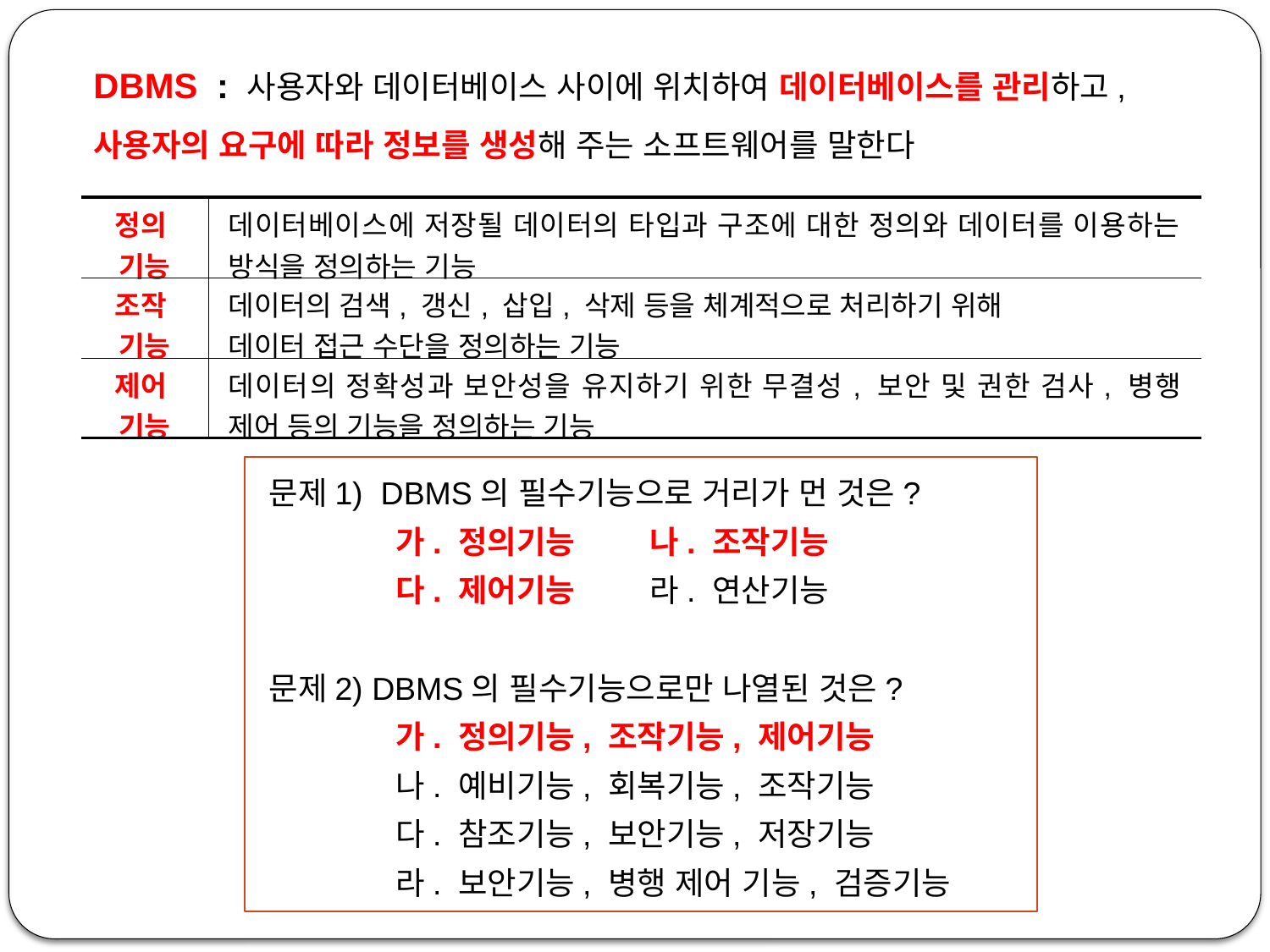

DBMS  : 사용자와 데이터베이스 사이에 위치하여 데이터베이스를 관리하고, 사용자의 요구에 따라 정보를 생성해 주는 소프트웨어를 말한다
| 정의 기능 | 데이터베이스에 저장될 데이터의 타입과 구조에 대한 정의와 데이터를 이용하는 방식을 정의하는 기능 |
| --- | --- |
| 조작 기능 | 데이터의 검색, 갱신, 삽입, 삭제 등을 체계적으로 처리하기 위해 데이터 접근 수단을 정의하는 기능 |
| 제어 기능 | 데이터의 정확성과 보안성을 유지하기 위한 무결성, 보안 및 권한 검사, 병행 제어 등의 기능을 정의하는 기능 |

문제1)  DBMS의 필수기능으로 거리가 먼 것은?
	가. 정의기능 	나. 조작기능
	다. 제어기능 	라. 연산기능

문제2) DBMS의 필수기능으로만 나열된 것은?
	가. 정의기능, 조작기능, 제어기능
	나. 예비기능, 회복기능, 조작기능
	다. 참조기능, 보안기능, 저장기능
	라. 보안기능, 병행 제어 기능, 검증기능